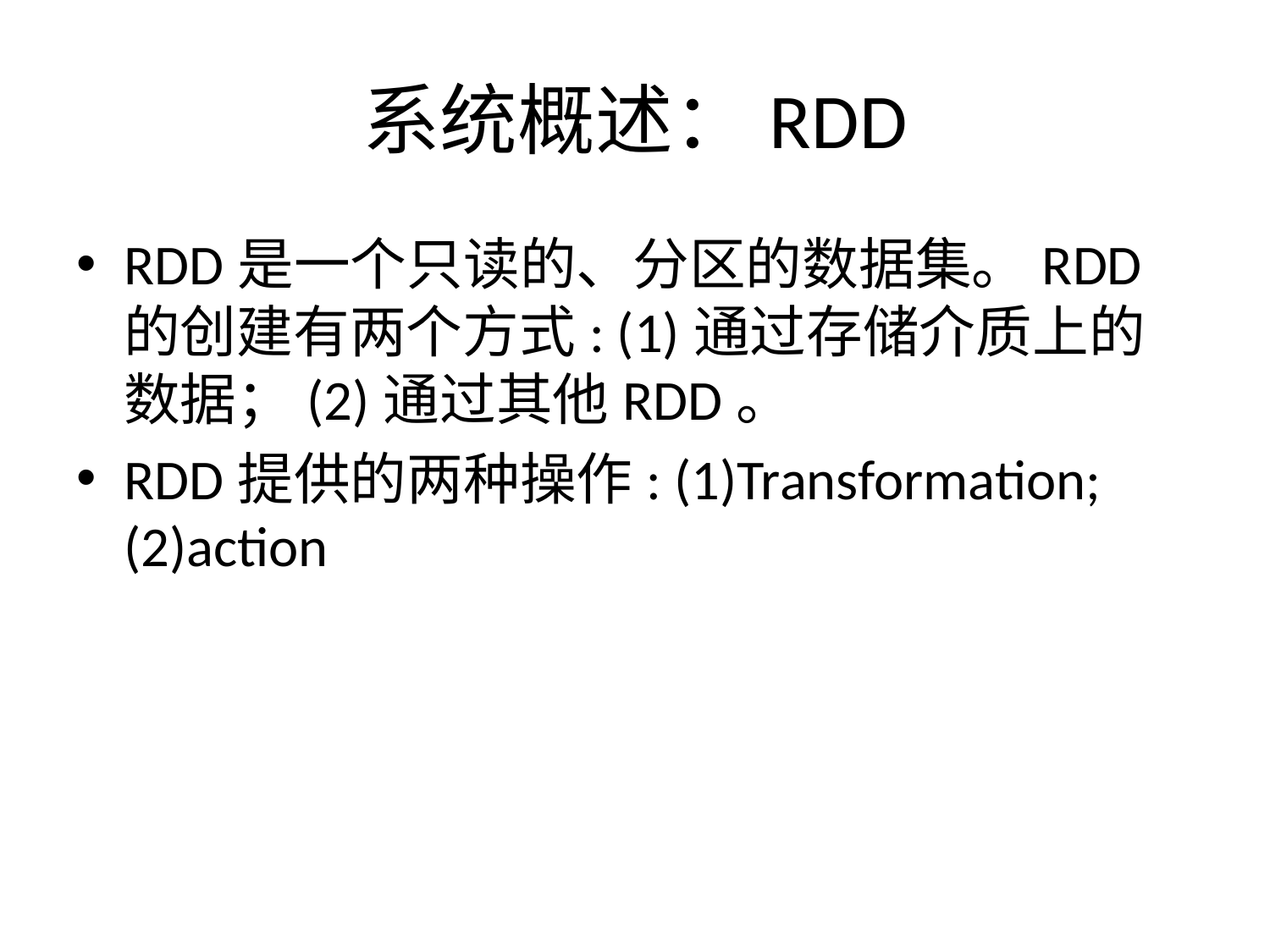

# 系统概述：RDD
RDD是一个只读的、分区的数据集。RDD的创建有两个方式: (1)通过存储介质上的数据；(2)通过其他RDD。
RDD提供的两种操作: (1)Transformation;(2)action